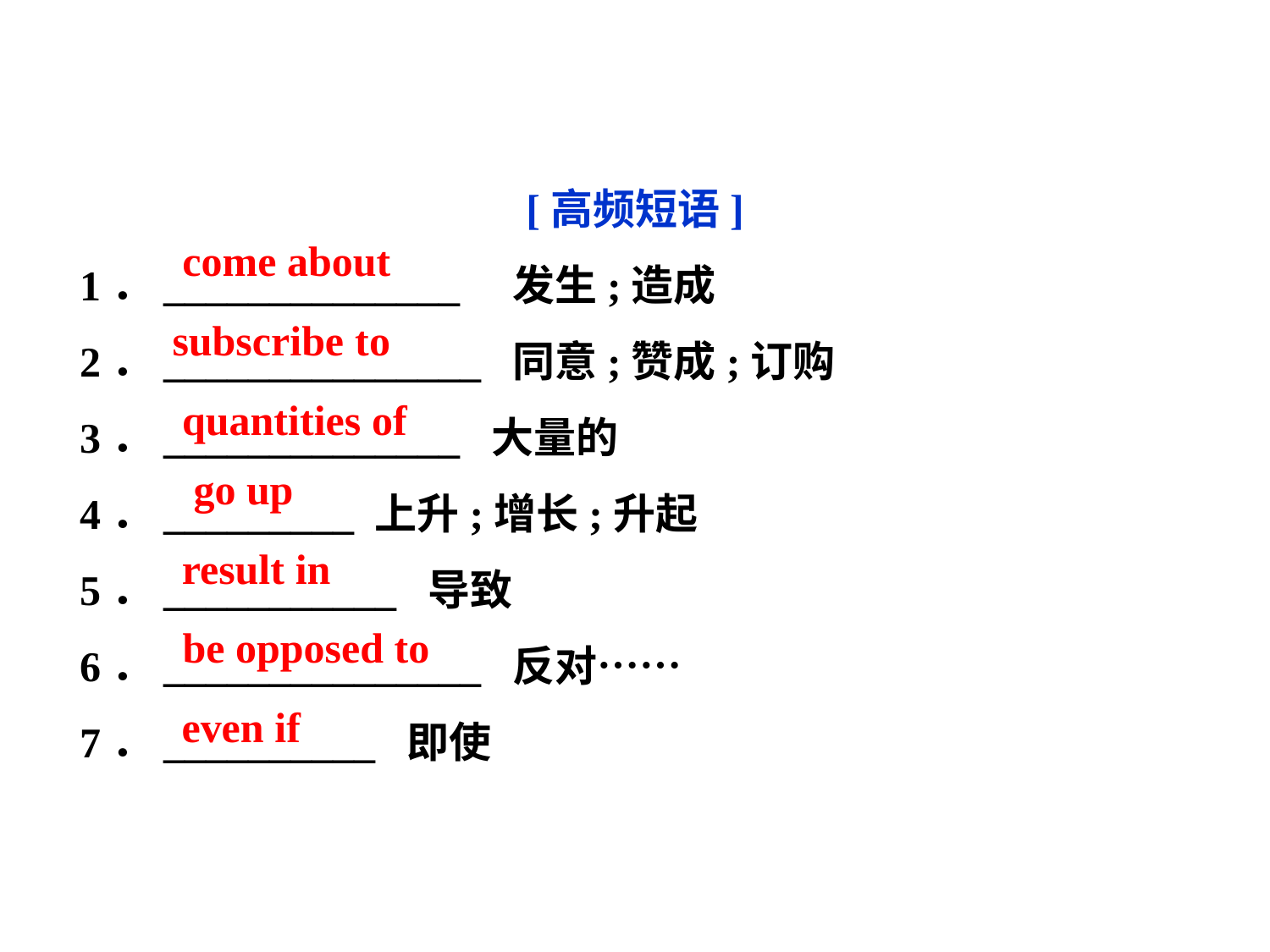

[高频短语]
1．______________　发生;造成
2．_______________  同意;赞成;订购
3．______________  大量的
4．_________ 上升;增长;升起
5．___________  导致
6．_______________  反对……
7．__________  即使
come about
subscribe to
quantities of
go up
result in
be opposed to
even if